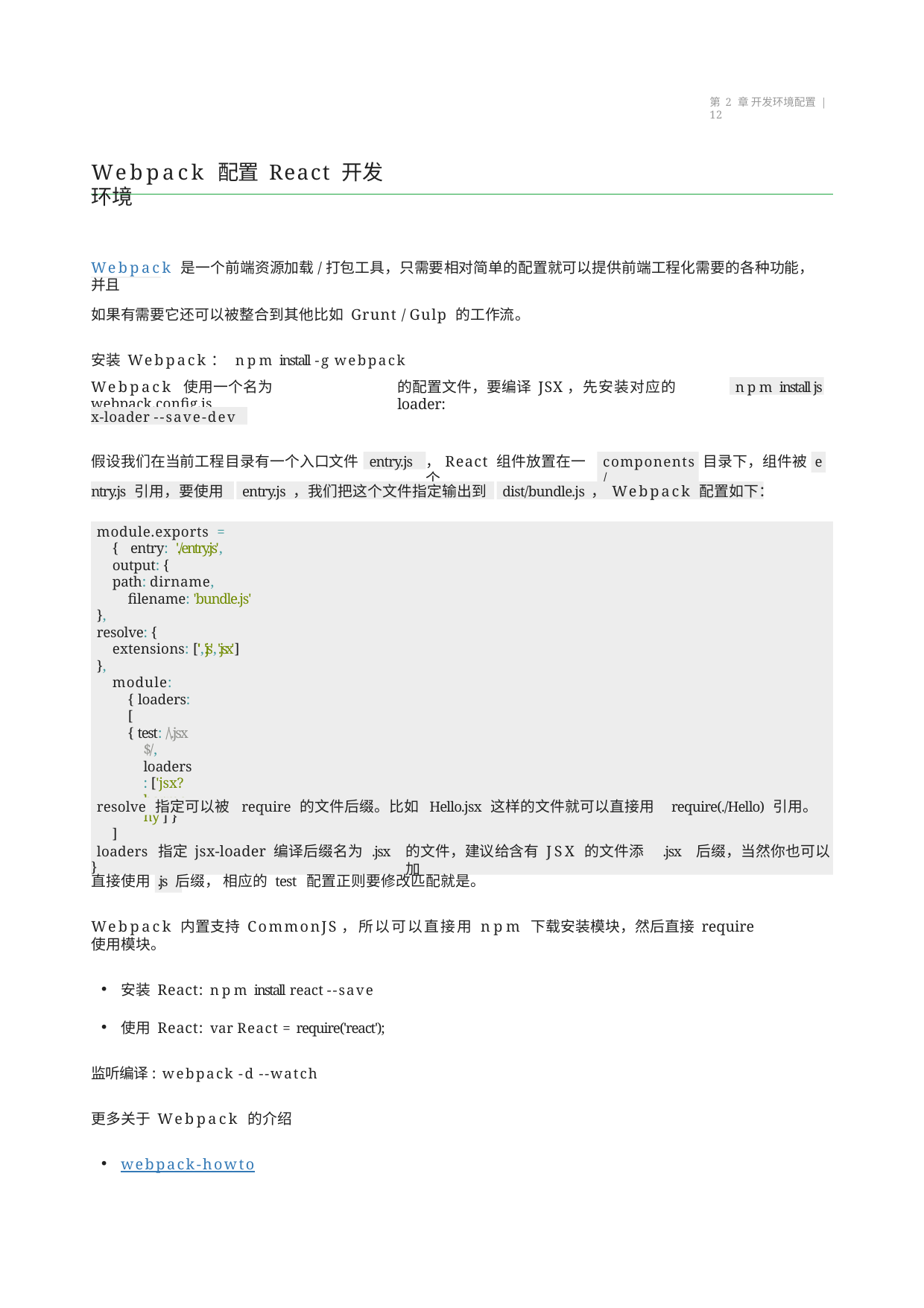

第 2 章 开发环境配置 | 12
Webpack 配置 React 开发环境

Webpack 是一个前端资源加载/打包工具，只需要相对简单的配置就可以提供前端工程化需要的各种功能，并且
如果有需要它还可以被整合到其他比如 Grunt / Gulp 的工作流。

安装 Webpack： npm install -g webpack

npm install js
Webpack 使用一个名为 webpack.config.js
的配置文件，要编译 JSX，先安装对应的 loader:
x-loader --save-dev
entry.js
components/

假设我们在当前工程目录有一个入口文件
，React 组件放置在一个
目录下，组件被 e
ntry.js 引用，要使用
entry.js ，我们把这个文件指定输出到
dist/bundle.js ，Webpack 配置如下：
module.exports = {  entry: './entry.js',  output: {
path: dirname,  filename: 'bundle.js'
},
resolve: {
extensions: ['', '.js', '.jsx']
},
module: {  loaders: [
{ test: /\.jsx$/, loaders: ['jsx?harmony'] }
]
}
}
resolve 指定可以被
require 的文件后缀。比如
Hello.jsx 这样的文件就可以直接用
require(./Hello) 引用。
loaders
.jsx
.jsx
指定 jsx-loader 编译后缀名为
的文件，建议给含有 JSX 的文件添加
后缀，当然你也可以

直接使用 .js  后缀， 相应的 test 配置正则要修改匹配就是。

Webpack 内置支持 CommonJS，所以可以直接用 npm 下载安装模块，然后直接 require 使用模块。

安装 React: npm install react --save

使用 React: var React = require('react');

监听编译: webpack -d --watch

更多关于 Webpack 的介绍

webpack-howto